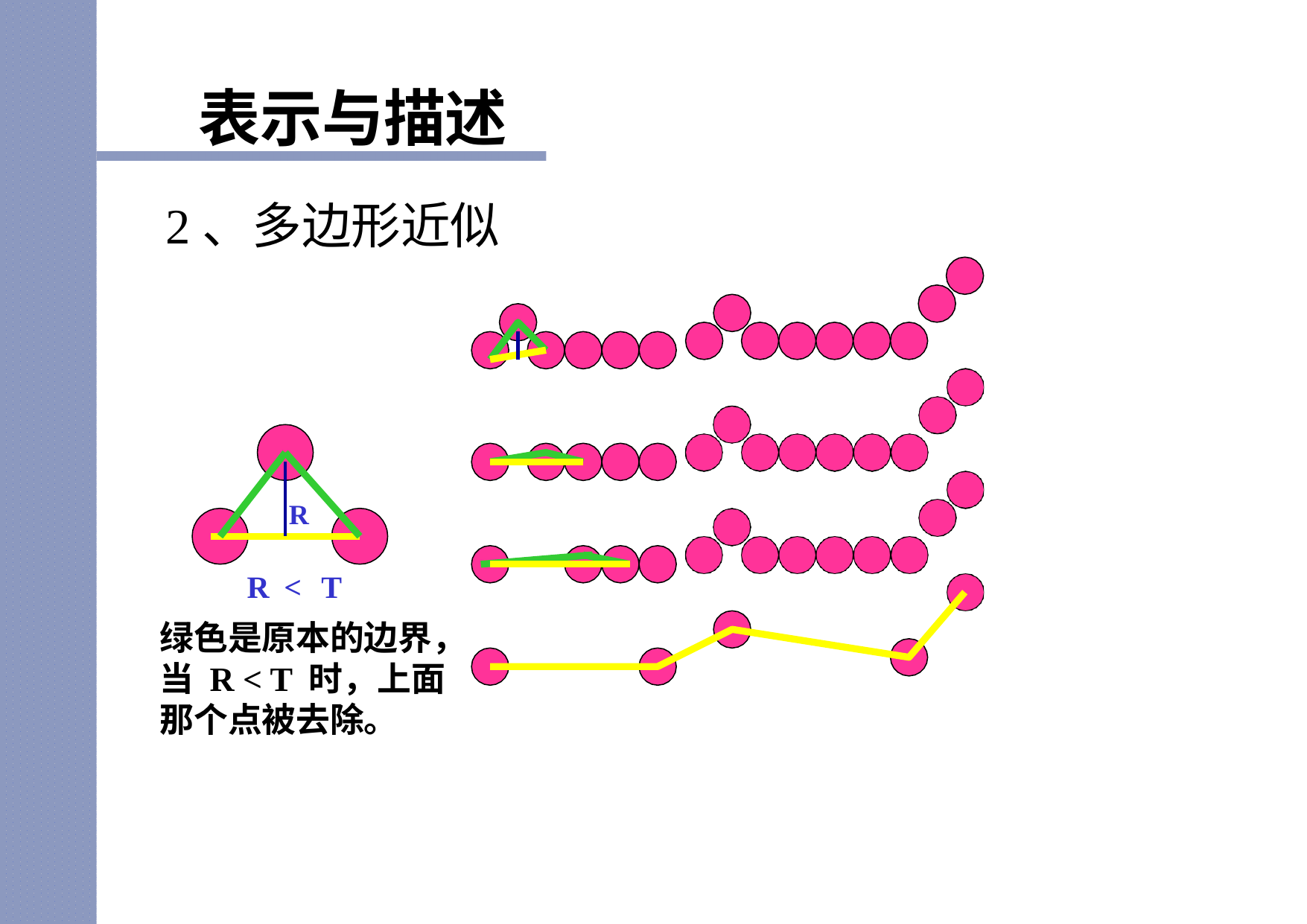

# 表示与描述
2、多边形近似

R

R	<	T

绿色是原本的边界，当 R < T 时，上面那个点被去除。